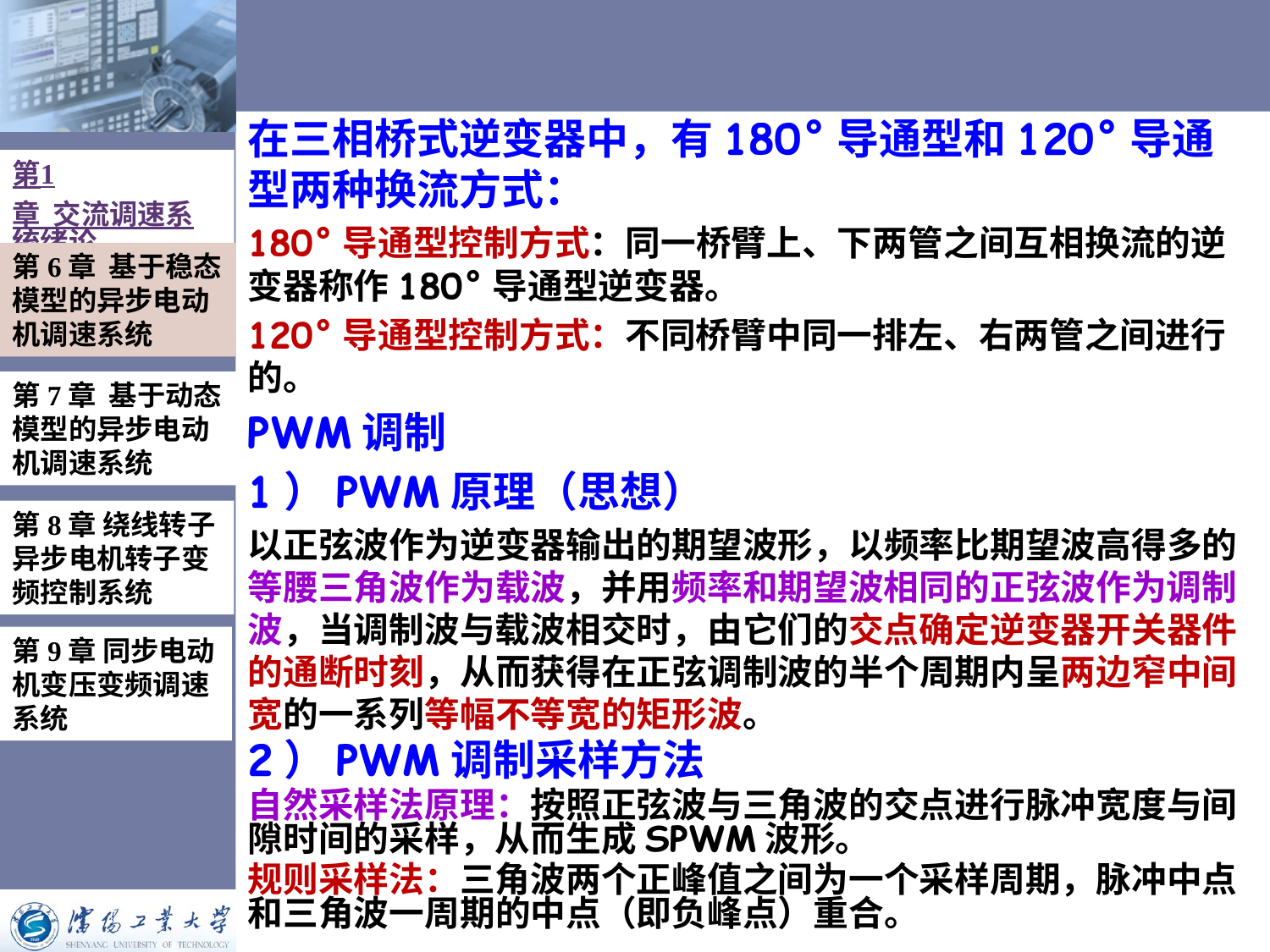

#
在三相桥式逆变器中，有180°导通型和120°导通型两种换流方式：
180°导通型控制方式：同一桥臂上、下两管之间互相换流的逆变器称作180°导通型逆变器。
120°导通型控制方式：不同桥臂中同一排左、右两管之间进行的。
PWM调制
1）PWM原理（思想）
以正弦波作为逆变器输出的期望波形，以频率比期望波高得多的等腰三角波作为载波，并用频率和期望波相同的正弦波作为调制波，当调制波与载波相交时，由它们的交点确定逆变器开关器件的通断时刻，从而获得在正弦调制波的半个周期内呈两边窄中间宽的一系列等幅不等宽的矩形波。
2）PWM调制采样方法
自然采样法原理：按照正弦波与三角波的交点进行脉冲宽度与间隙时间的采样，从而生成SPWM波形。
规则采样法：三角波两个正峰值之间为一个采样周期，脉冲中点和三角波一周期的中点（即负峰点）重合。
第1章  交流调速系统绪论
第6章  基于稳态模型的异步电动机调速系统
第7章  基于动态模型的异步电动机调速系统
第8章 绕线转子异步电机转子变频控制系统
第9章 同步电动机变压变频调速系统